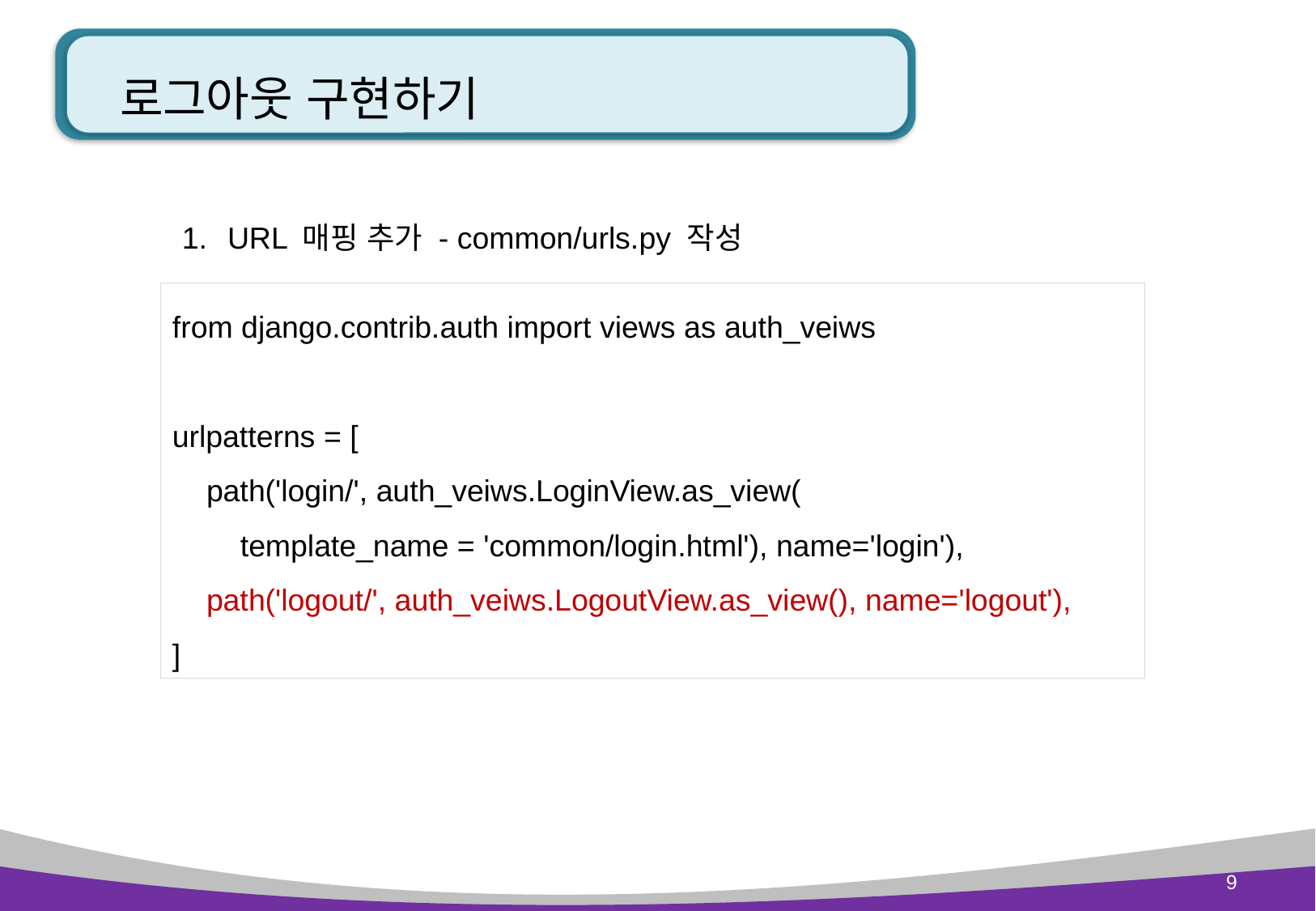

# 로그아웃 구현하기
URL 매핑 추가 - common/urls.py 작성
from django.contrib.auth import views as auth_veiws

urlpatterns = [
    path('login/', auth_veiws.LoginView.as_view(
        template_name = 'common/login.html'), name='login'),
    path('logout/', auth_veiws.LogoutView.as_view(), name='logout'),
]
9